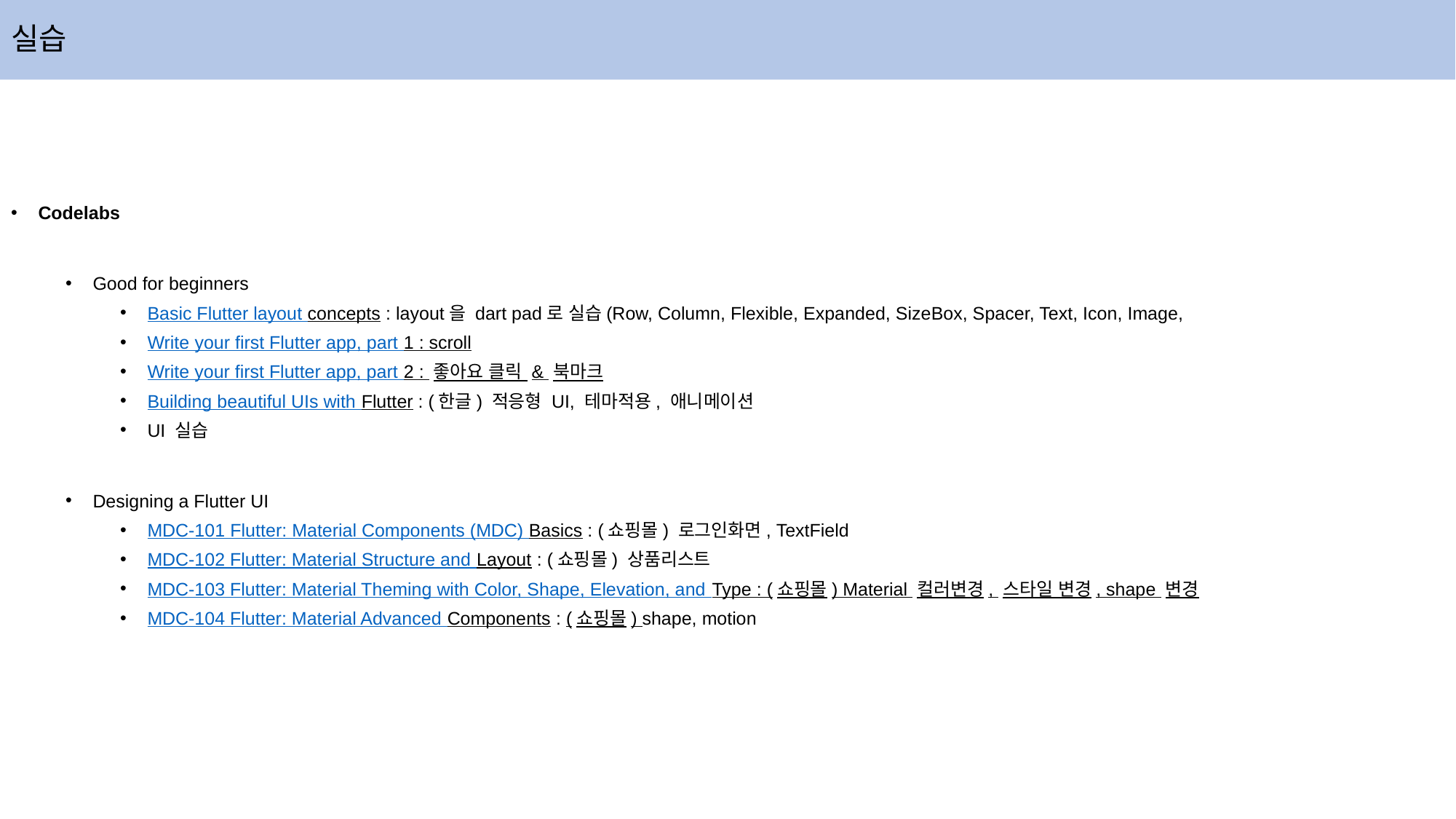

# 실습

Codelabs

Good for beginners
Basic Flutter layout concepts : layout을 dart pad로 실습(Row, Column, Flexible, Expanded, SizeBox, Spacer, Text, Icon, Image,
Write your first Flutter app, part 1 : scroll
Write your first Flutter app, part 2 : 좋아요 클릭 & 북마크
Building beautiful UIs with Flutter : (한글) 적응형 UI, 테마적용, 애니메이션
UI 실습

Designing a Flutter UI
MDC-101 Flutter: Material Components (MDC) Basics : (쇼핑몰) 로그인화면, TextField
MDC-102 Flutter: Material Structure and Layout : (쇼핑몰) 상품리스트
MDC-103 Flutter: Material Theming with Color, Shape, Elevation, and Type : (쇼핑몰) Material 컬러변경, 스타일 변경, shape 변경
MDC-104 Flutter: Material Advanced Components : (쇼핑몰) shape, motion